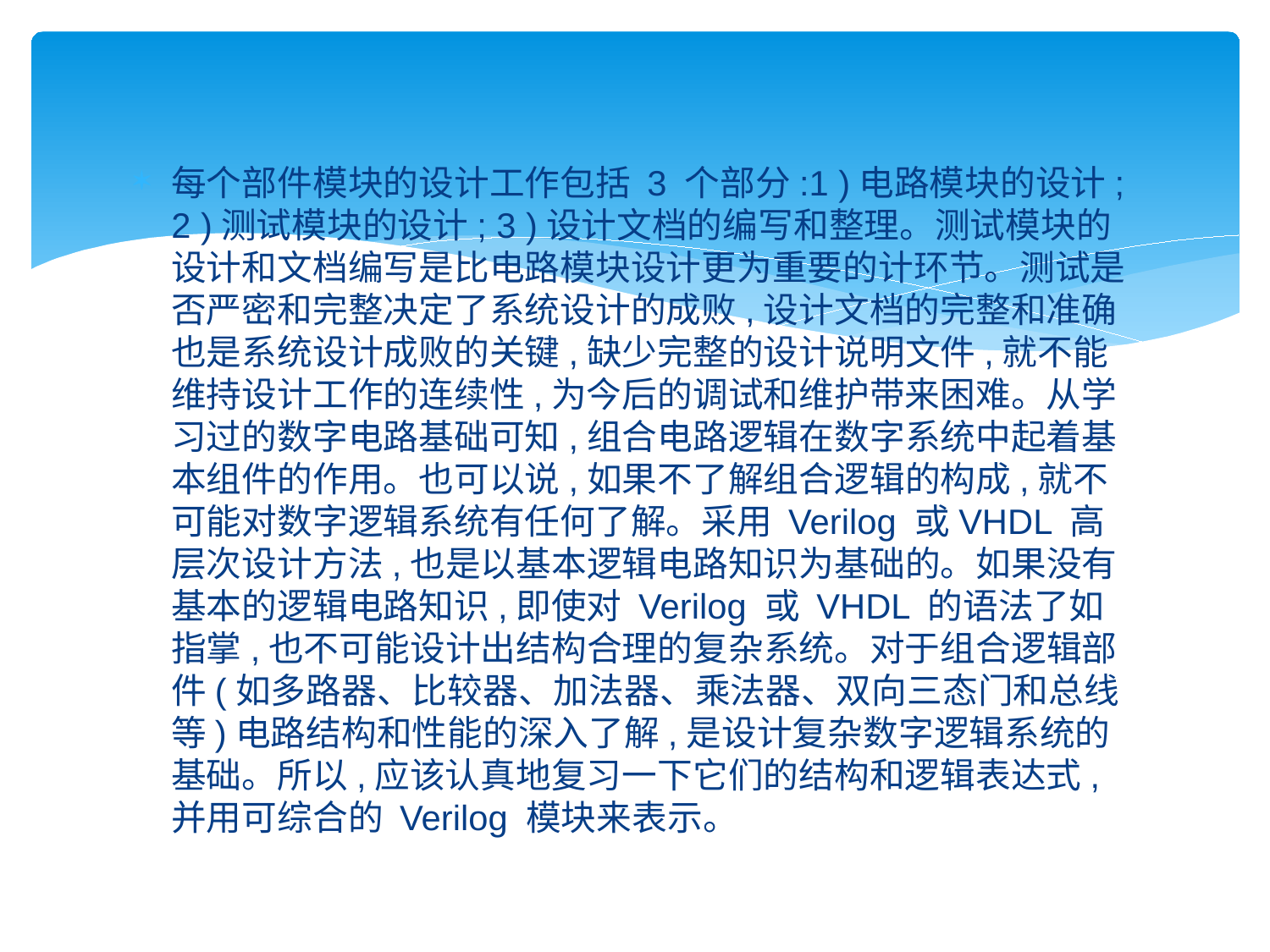

#
每个部件模块的设计工作包括 3 个部分:1 )电路模块的设计; 2 )测试模块的设计; 3 )设计文档的编写和整理。测试模块的设计和文档编写是比电路模块设计更为重要的计环节。测试是否严密和完整决定了系统设计的成败,设计文档的完整和准确也是系统设计成败的关键,缺少完整的设计说明文件,就不能维持设计工作的连续性,为今后的调试和维护带来困难。从学习过的数字电路基础可知,组合电路逻辑在数字系统中起着基本组件的作用。也可以说,如果不了解组合逻辑的构成,就不可能对数字逻辑系统有任何了解。采用 Verilog 或VHDL 高层次设计方法,也是以基本逻辑电路知识为基础的。如果没有基本的逻辑电路知识,即使对 Verilog 或 VHDL 的语法了如指掌,也不可能设计出结构合理的复杂系统。对于组合逻辑部件(如多路器、比较器、加法器、乘法器、双向三态门和总线等)电路结构和性能的深入了解,是设计复杂数字逻辑系统的基础。所以,应该认真地复习一下它们的结构和逻辑表达式,并用可综合的 Verilog 模块来表示。